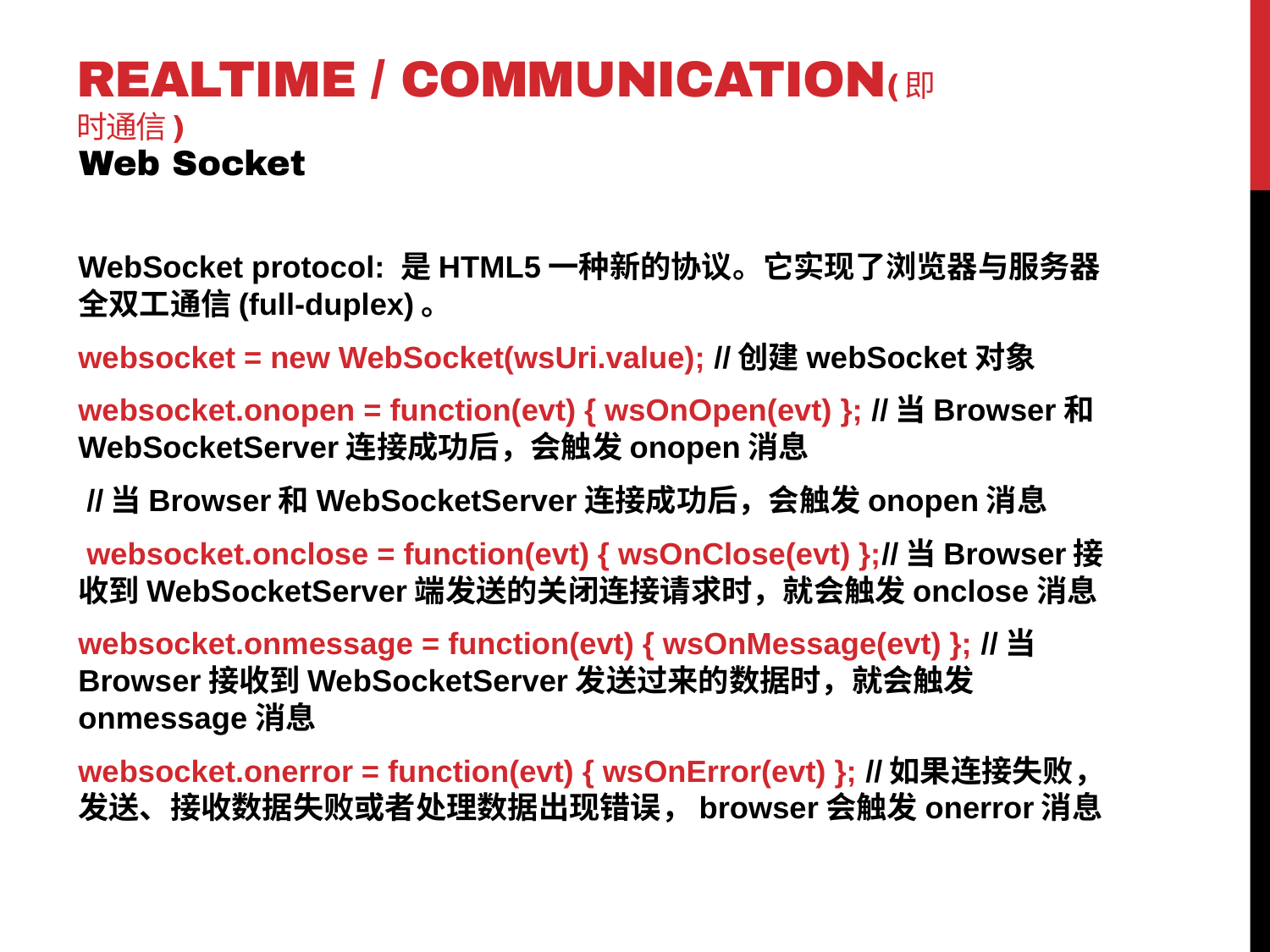

# Realtime / Communication(即时通信)
Web Socket
WebSocket protocol: 是HTML5一种新的协议。它实现了浏览器与服务器全双工通信(full-duplex)。
websocket = new WebSocket(wsUri.value); //创建webSocket对象
websocket.onopen = function(evt) { wsOnOpen(evt) }; //当Browser和WebSocketServer连接成功后，会触发onopen消息
 //当Browser和WebSocketServer连接成功后，会触发onopen消息
 websocket.onclose = function(evt) { wsOnClose(evt) };//当Browser接收到WebSocketServer端发送的关闭连接请求时，就会触发onclose消息
websocket.onmessage = function(evt) { wsOnMessage(evt) }; //当Browser接收到WebSocketServer发送过来的数据时，就会触发onmessage消息
websocket.onerror = function(evt) { wsOnError(evt) }; //如果连接失败，发送、接收数据失败或者处理数据出现错误，browser会触发onerror消息